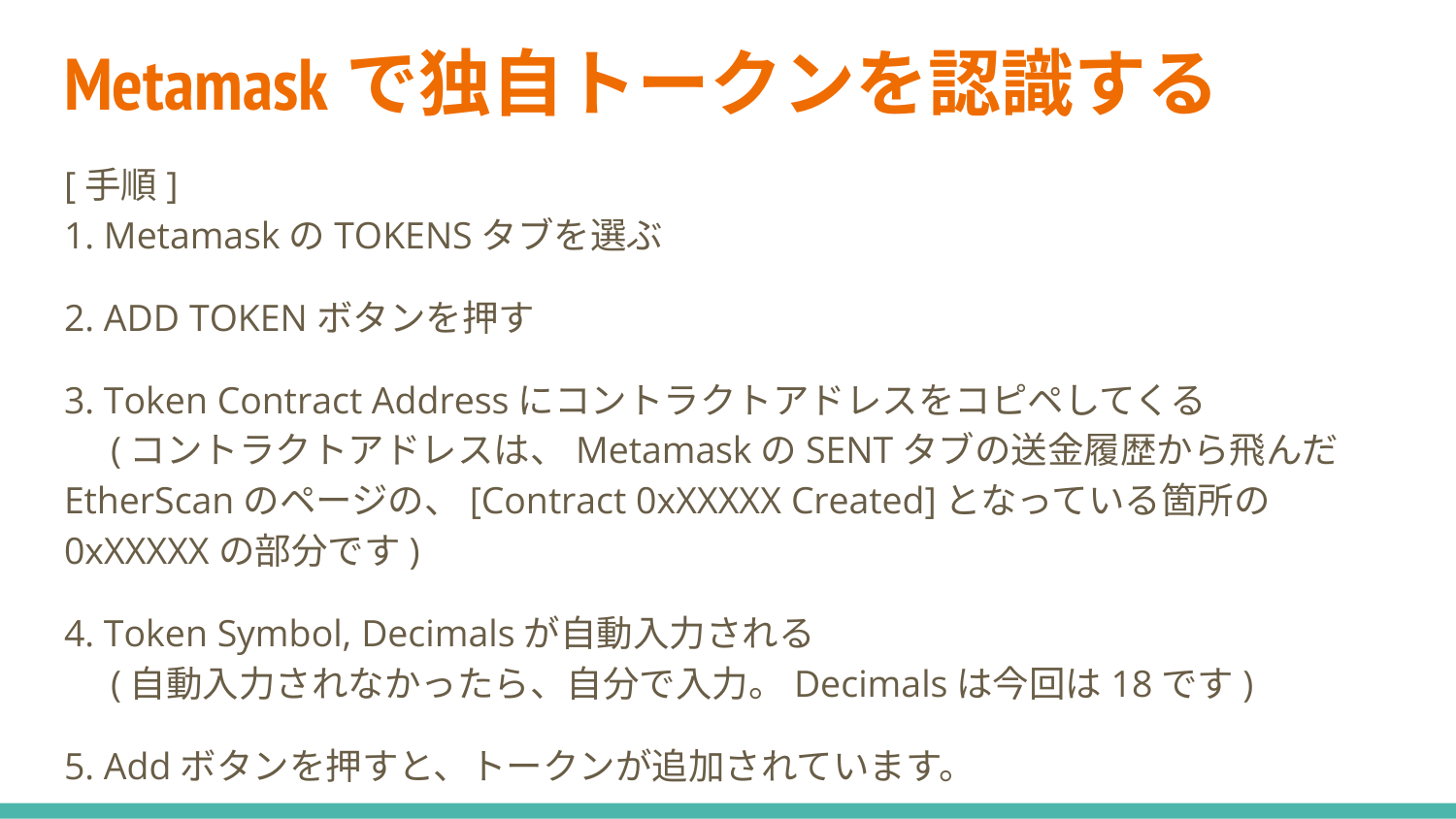

# Metamaskで独自トークンを認識する
[手順]
1. MetamaskのTOKENSタブを選ぶ
2. ADD TOKENボタンを押す
3. Token Contract Addressにコントラクトアドレスをコピペしてくる
    (コントラクトアドレスは、MetamaskのSENTタブの送金履歴から飛んだEtherScanのページの、[Contract 0xXXXXX Created]となっている箇所の0xXXXXXの部分です)
4. Token Symbol, Decimalsが自動入力される
    (自動入力されなかったら、自分で入力。Decimalsは今回は18です)
5. Addボタンを押すと、トークンが追加されています。